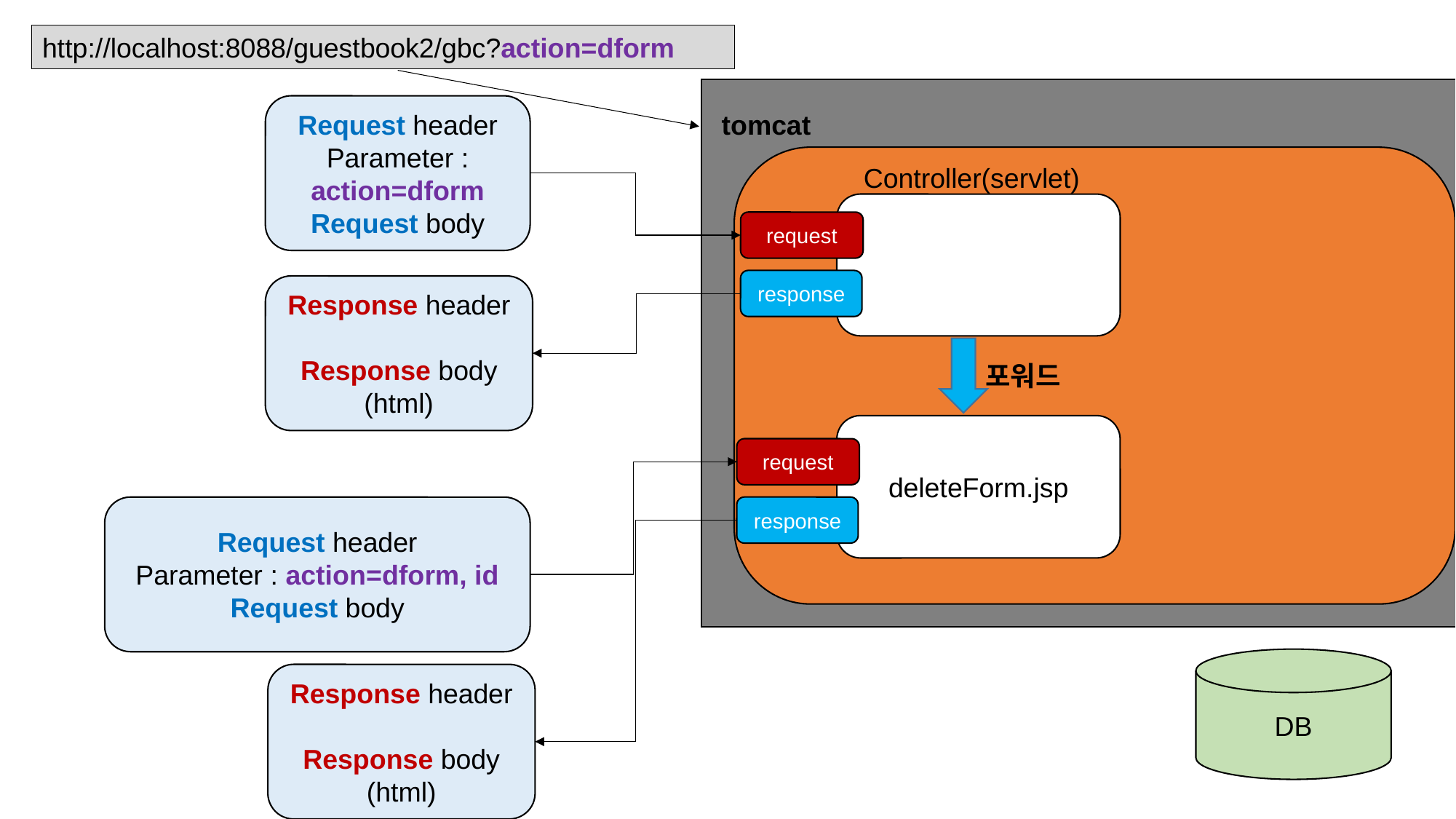

http://localhost:8088/guestbook2/gbc?action=dform

Request header
Parameter : action=dform
Request body

tomcat

Controller(servlet)

request
response
deleteForm.jsp
request
response

Response header

Response body
(html)

포워드

Request header
Parameter : action=dform, id
Request body

DB

Response header

Response body
(html)